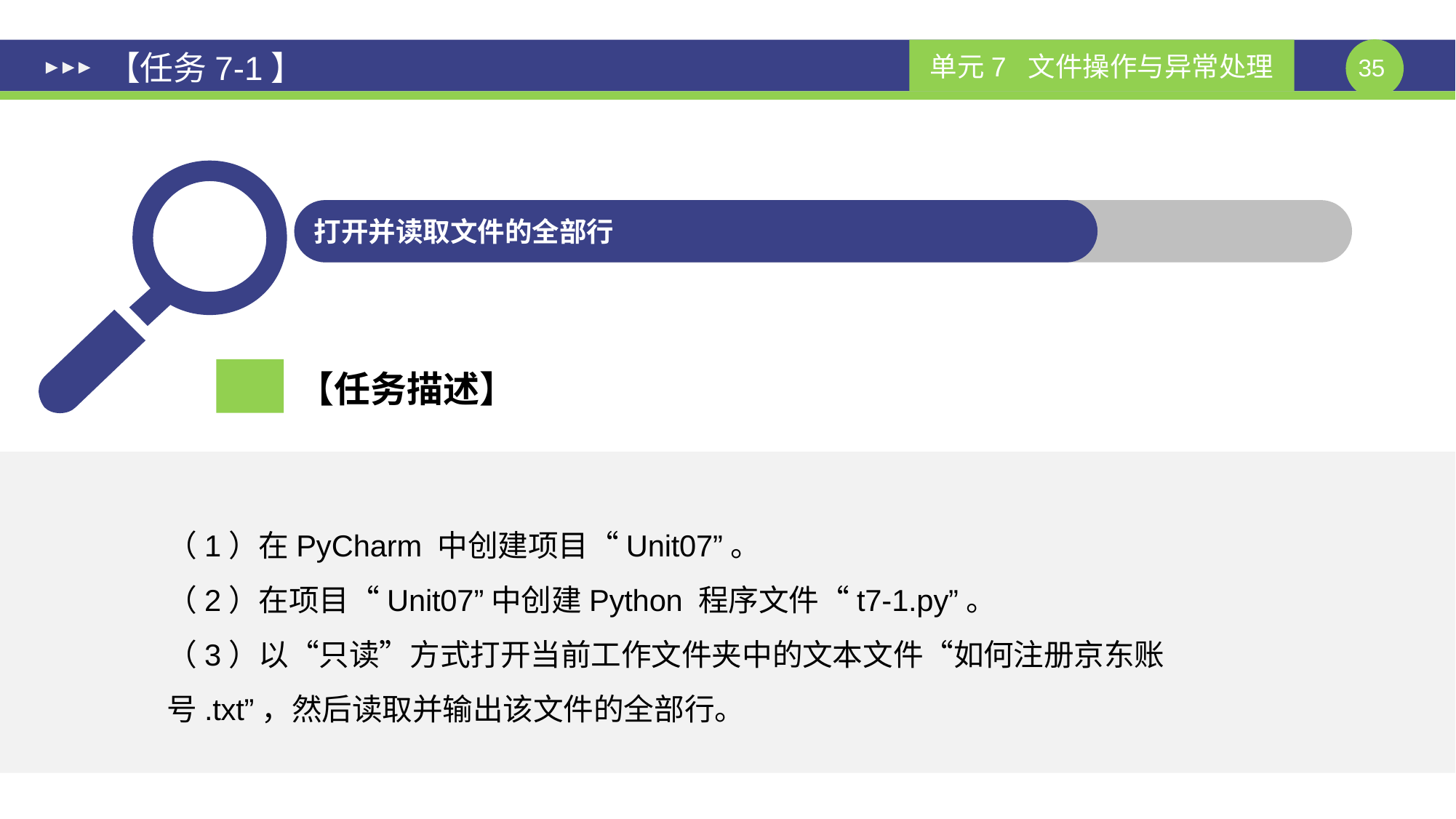

# 【任务7-1】

打开并读取文件的全部行

【任务描述】

（1）在PyCharm 中创建项目“Unit07”。
（2）在项目“Unit07”中创建Python 程序文件“t7-1.py”。
（3）以“只读”方式打开当前工作文件夹中的文本文件“如何注册京东账号.txt”，然后读取并输出该文件的全部行。